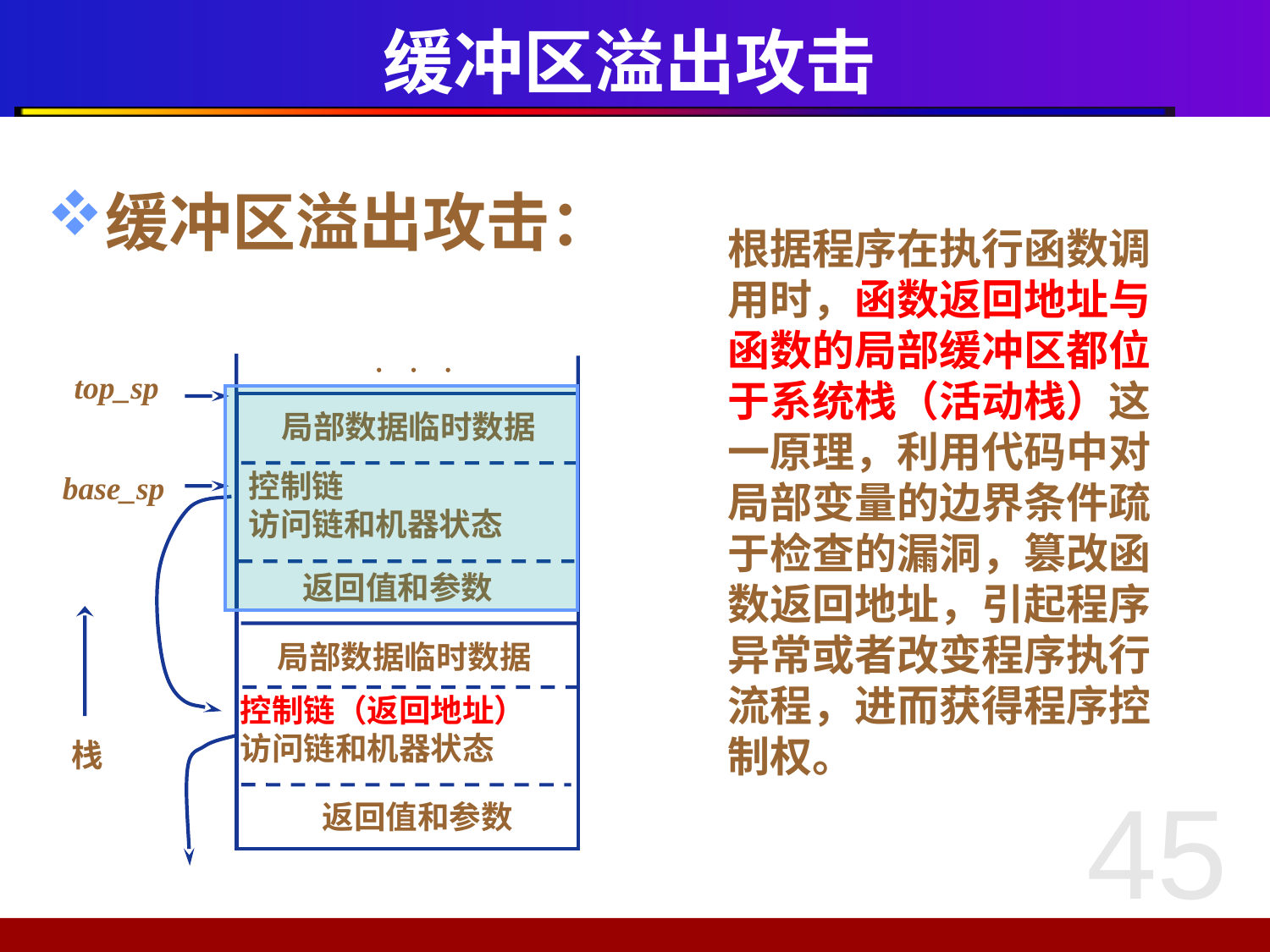

# 缓冲区溢出攻击
缓冲区溢出攻击：
根据程序在执行函数调用时，函数返回地址与函数的局部缓冲区都位于系统栈（活动栈）这一原理，利用代码中对局部变量的边界条件疏于检查的漏洞，篡改函数返回地址，引起程序异常或者改变程序执行流程，进而获得程序控制权。
⋅  ⋅  ⋅

top_sp

局部数据临时数据
控制链
访问链和机器状态
base_sp

返回值和参数

局部数据临时数据
控制链（返回地址）
访问链和机器状态

栈

返回值和参数

45